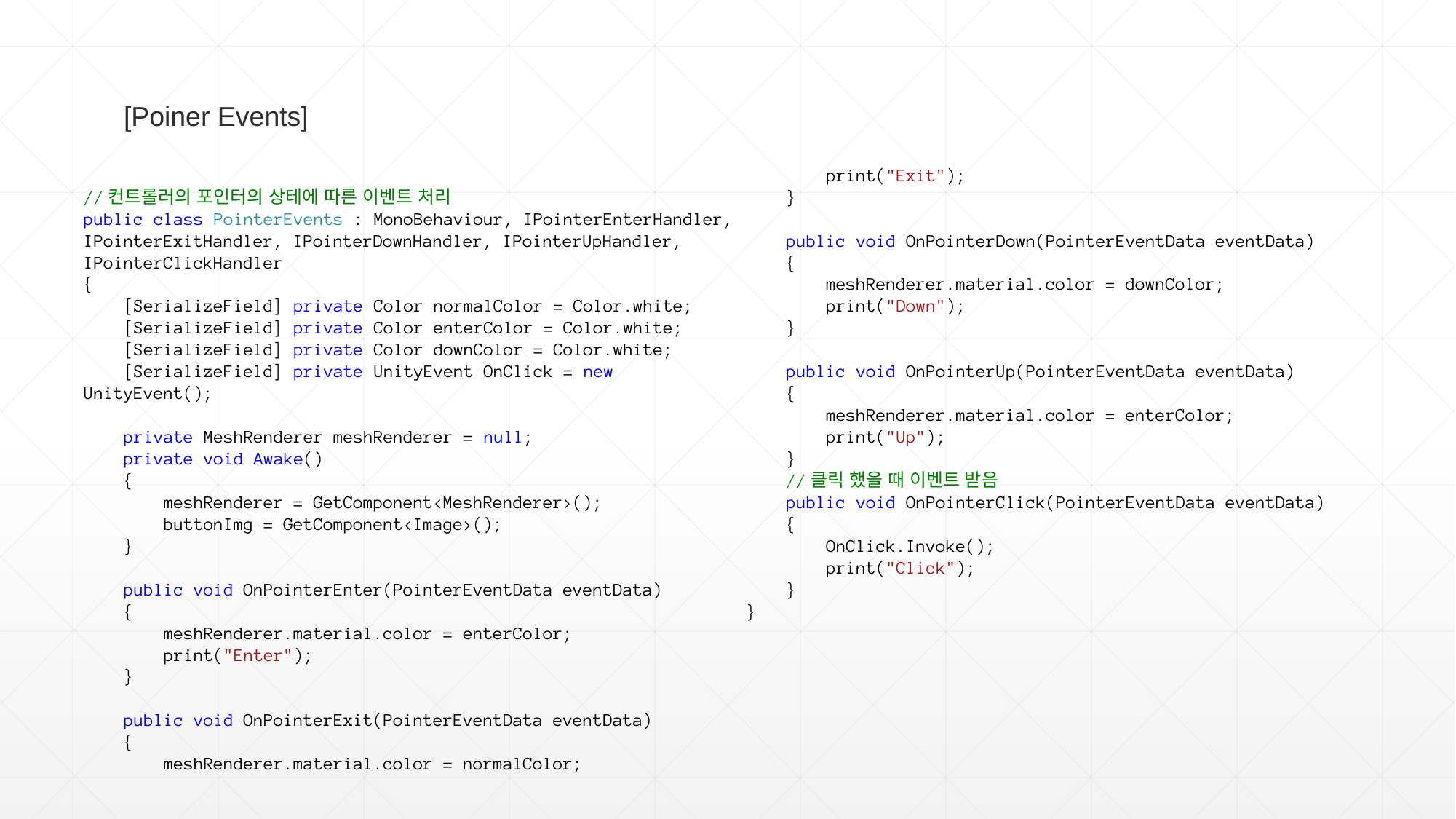

[Poiner Events]

//컨트롤러의 포인터의 상테에 따른 이벤트 처리
public class PointerEvents : MonoBehaviour, IPointerEnterHandler, IPointerExitHandler, IPointerDownHandler, IPointerUpHandler, IPointerClickHandler
{
    [SerializeField] private Color normalColor = Color.white;
    [SerializeField] private Color enterColor = Color.white;
    [SerializeField] private Color downColor = Color.white;
    [SerializeField] private UnityEvent OnClick = new UnityEvent();

    private MeshRenderer meshRenderer = null;
    private void Awake()
    {
        meshRenderer = GetComponent<MeshRenderer>();
        buttonImg = GetComponent<Image>();
    }

    public void OnPointerEnter(PointerEventData eventData)
    {
        meshRenderer.material.color = enterColor;
        print("Enter");
    }

    public void OnPointerExit(PointerEventData eventData)
    {
        meshRenderer.material.color = normalColor;
        print("Exit");
    }

    public void OnPointerDown(PointerEventData eventData)
    {
        meshRenderer.material.color = downColor;
        print("Down");
    }

    public void OnPointerUp(PointerEventData eventData)
    {
        meshRenderer.material.color = enterColor;
        print("Up");
    }
    //클릭 했을 때 이벤트 받음
    public void OnPointerClick(PointerEventData eventData)
    {
        OnClick.Invoke();
        print("Click");
    }
}